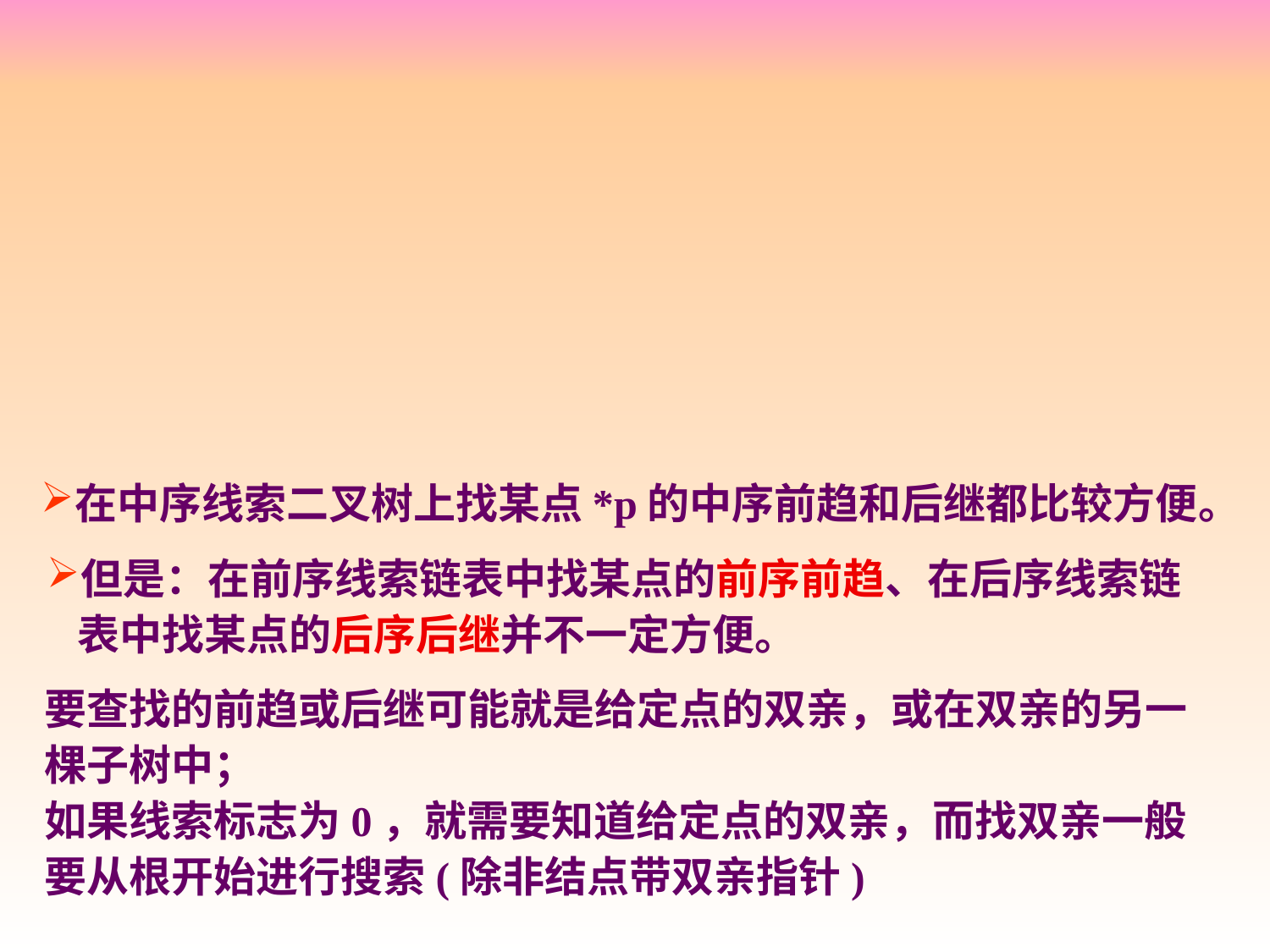

在中序线索二叉树上找某点*p的中序前趋和后继都比较方便。
但是：在前序线索链表中找某点的前序前趋、在后序线索链表中找某点的后序后继并不一定方便。
要查找的前趋或后继可能就是给定点的双亲，或在双亲的另一棵子树中；
如果线索标志为0，就需要知道给定点的双亲，而找双亲一般要从根开始进行搜索(除非结点带双亲指针)